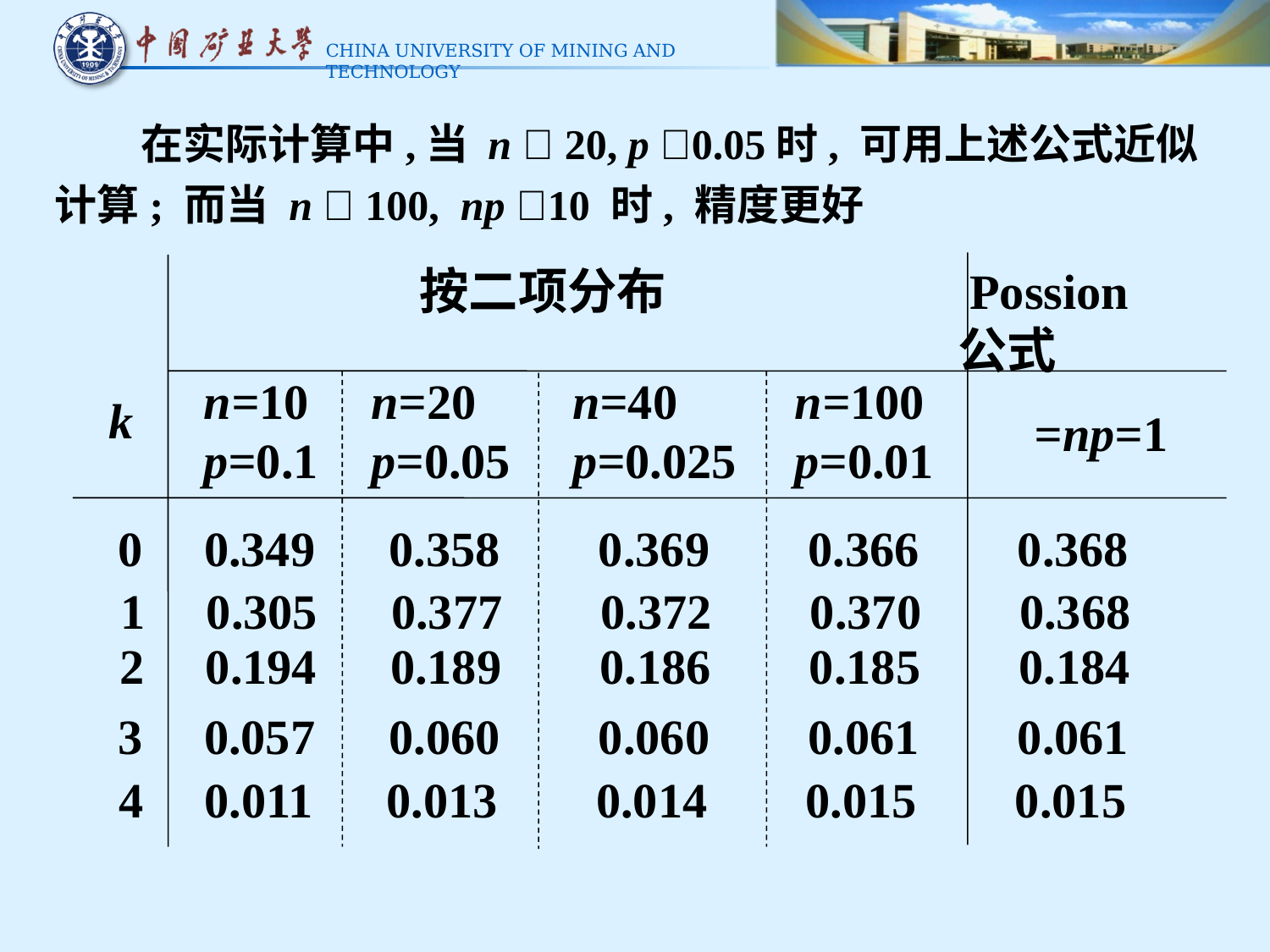

在实际计算中,当 n ≥ 20, p ≤0.05时, 可用上述公式近似计算; 而当 n ≥ 100,  np ≤10 时, 精度更好

                            按二项分布                          Possion
                                                                            公式

 n=10
 p=0.1
n=20
p=0.05
n=40
p=0.025
n=100
p=0.01

 k
λ=np=1

  0     0.349      0.358        0.369        0.366        0.368
  1     0.305      0.377        0.372        0.370        0.368
  2     0.194      0.189        0.186        0.185        0.184
  3     0.057      0.060        0.060        0.061        0.061
  4     0.011      0.013        0.014        0.015        0.015